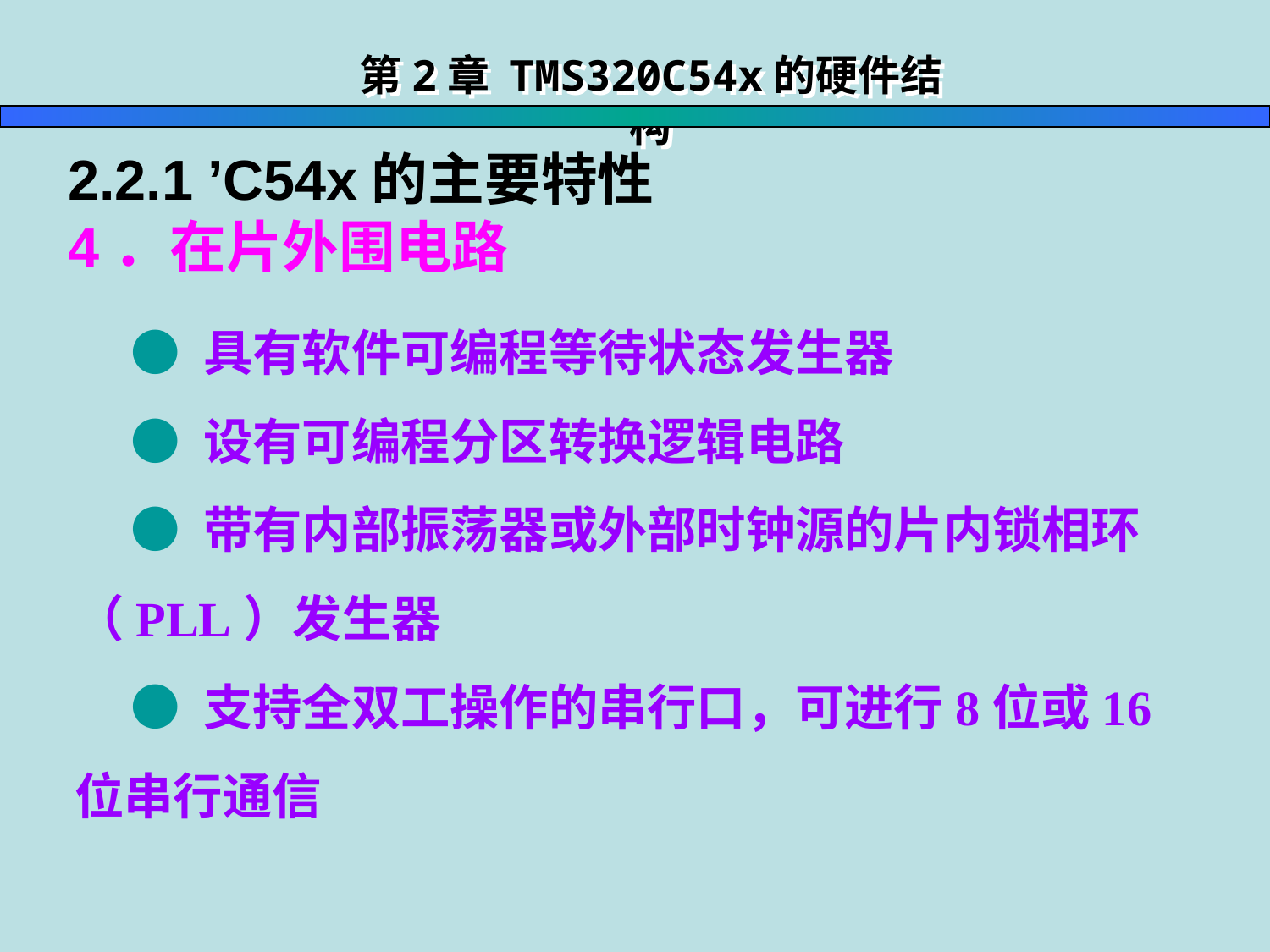

第2章 TMS320C54x的硬件结构

 2.2.1 ’C54x的主要特性
 4．在片外围电路
     ● 具有软件可编程等待状态发生器
     ● 设有可编程分区转换逻辑电路
     ● 带有内部振荡器或外部时钟源的片内锁相环（PLL）发生器
     ● 支持全双工操作的串行口，可进行8位或16位串行通信
18